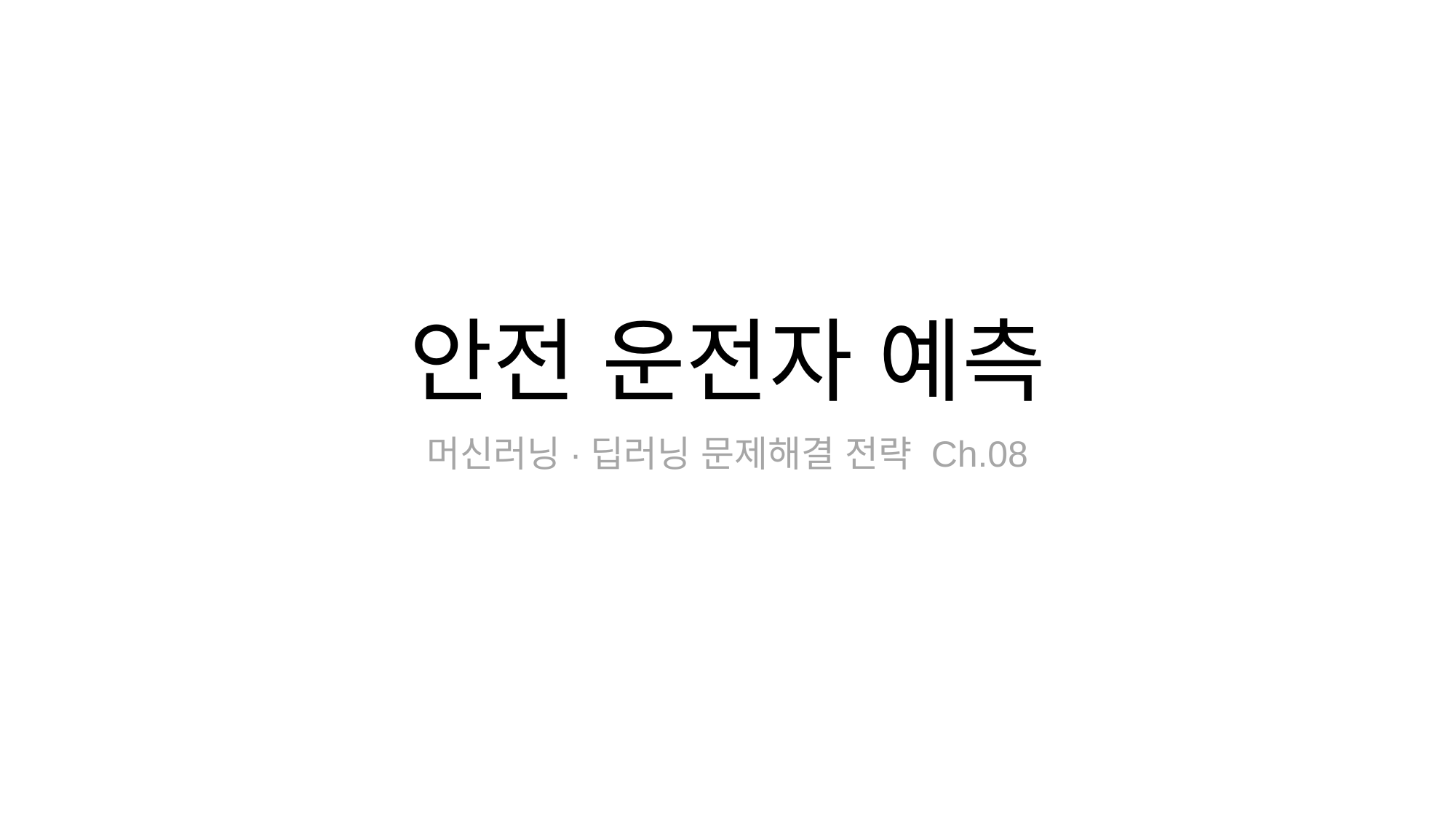

# 안전 운전자 예측
머신러닝·딥러닝 문제해결 전략 Ch.08